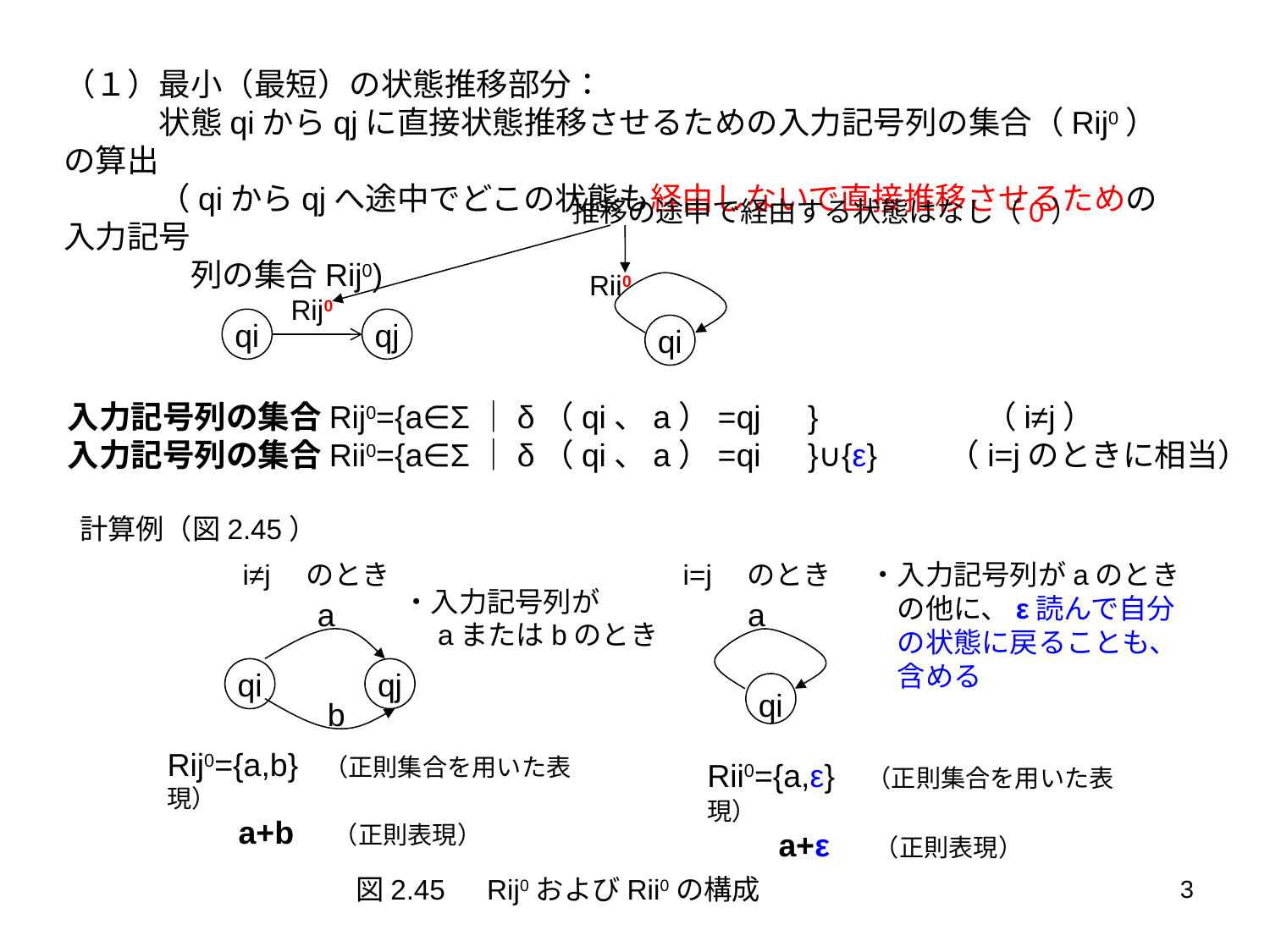

（１）最小（最短）の状態推移部分：
　　　状態qiからqjに直接状態推移させるための入力記号列の集合（Rij0）の算出
　　　（qiからqjへ途中でどこの状態も経由しないで直接推移させるための入力記号
　　　　列の集合Rij0)
推移の途中で経由する状態はなし（0）

Rii0

Rij0

qi

qj

qi
入力記号列の集合Rij0={a∈Σ｜δ（qi、a）=qj　}　　　　　（i≠j）
入力記号列の集合Rii0={a∈Σ｜δ（qi、a）=qi　}∪{ε}　　（i=jのときに相当）
計算例（図2.45）
i≠j　のとき
i=j　のとき
・入力記号列がaのとき
　の他に、ε読んで自分
　の状態に戻ることも、
　含める
・入力記号列が
　aまたはbのとき
a
a

qi

qj

qi
b

Rij0={a,b}  （正則集合を用いた表現）
        a+b　（正則表現）

Rii0={a,ε}   （正則集合を用いた表現）
        a+ε　 （正則表現）
図2.45　Rij0およびRii0の構成

3